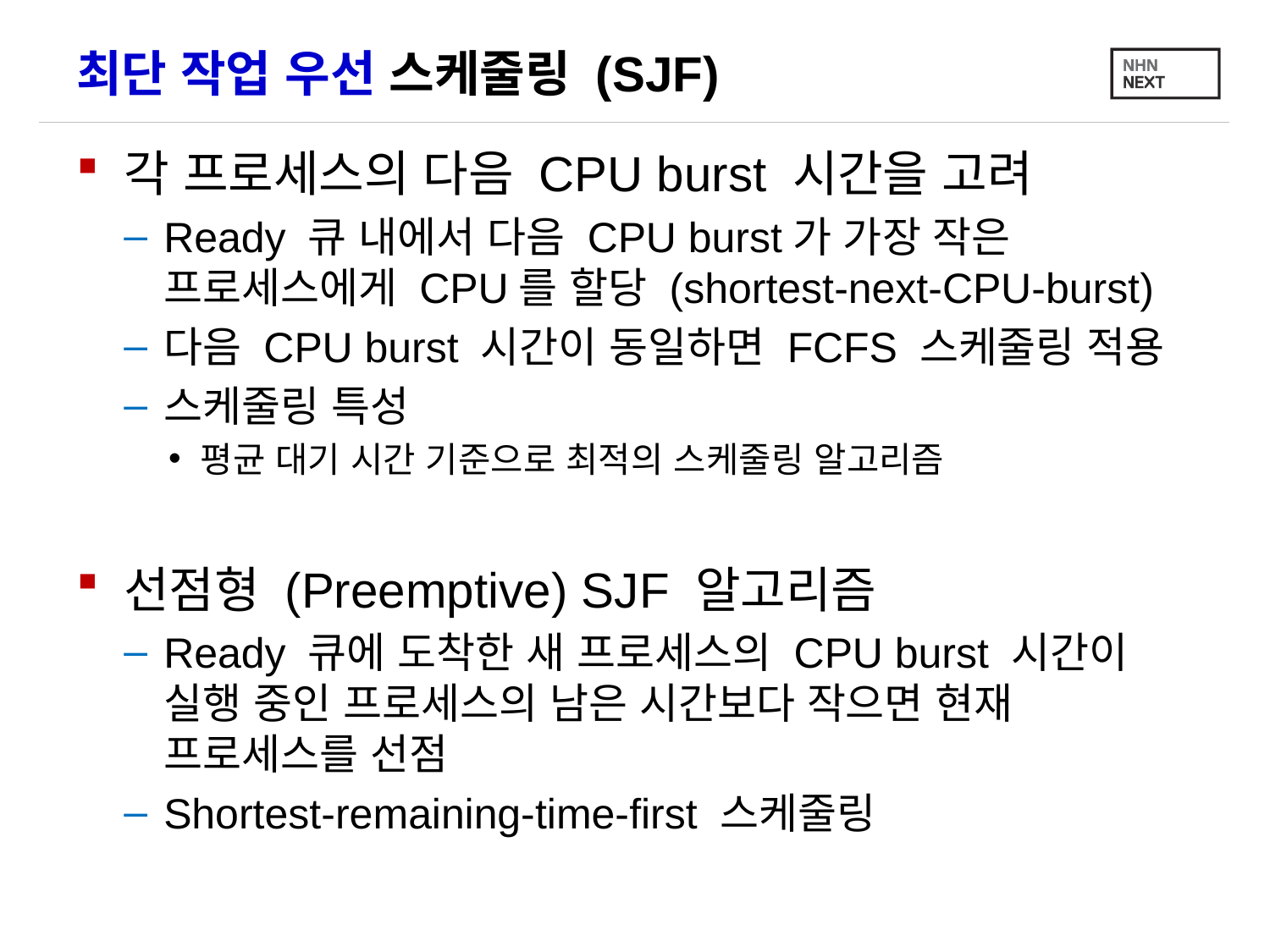

# 최단 작업 우선 스케줄링 (SJF)
각 프로세스의 다음 CPU burst 시간을 고려
Ready 큐 내에서 다음 CPU burst가 가장 작은 프로세스에게 CPU를 할당 (shortest-next-CPU-burst)
다음 CPU burst 시간이 동일하면 FCFS 스케줄링 적용
스케줄링 특성
평균 대기 시간 기준으로 최적의 스케줄링 알고리즘

선점형 (Preemptive) SJF 알고리즘
Ready 큐에 도착한 새 프로세스의 CPU burst 시간이 실행 중인 프로세스의 남은 시간보다 작으면 현재 프로세스를 선점
Shortest-remaining-time-first 스케줄링